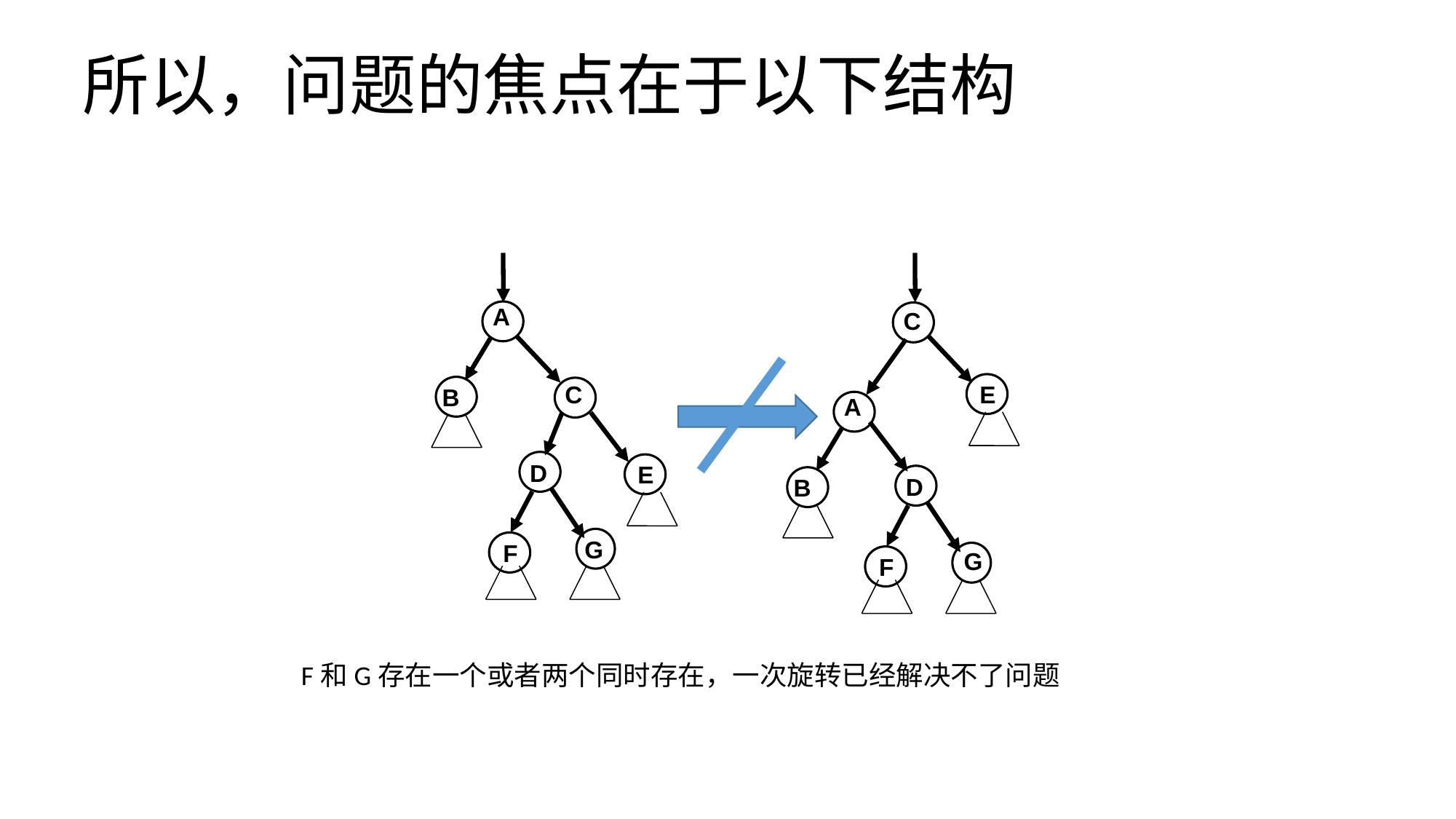

# 所以，问题的焦点在于以下结构

C

E
A

D
B

G

F

A

C
B

D

E

G

F

F和G存在一个或者两个同时存在，一次旋转已经解决不了问题